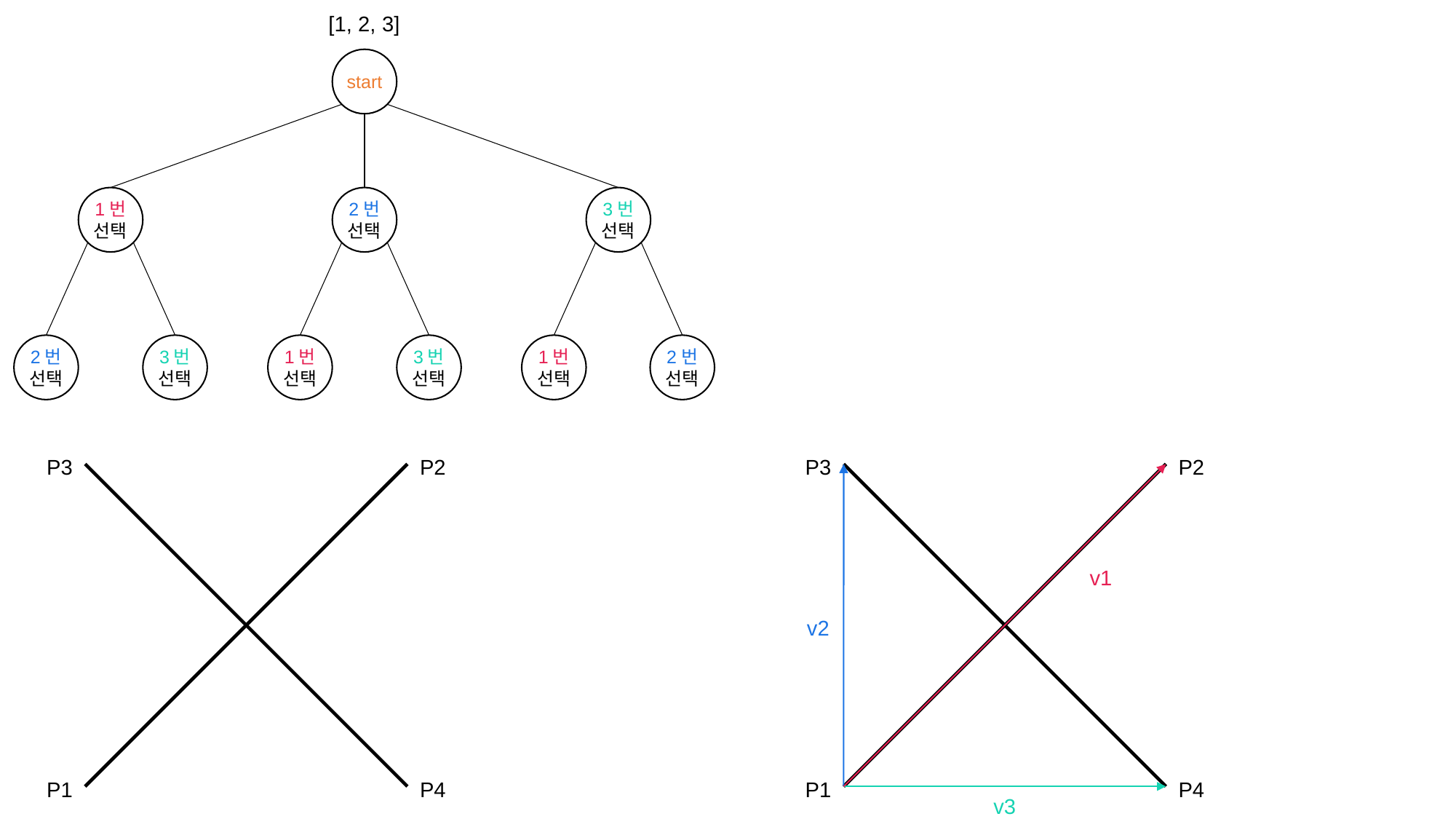

[1, 2, 3]
start
1번 선택
2번 선택
3번 선택
2번 선택
3번 선택
1번 선택
3번 선택
1번 선택
2번 선택
P3
P2
P3
P2
v1
v2
P1
P4
P1
P4
v3